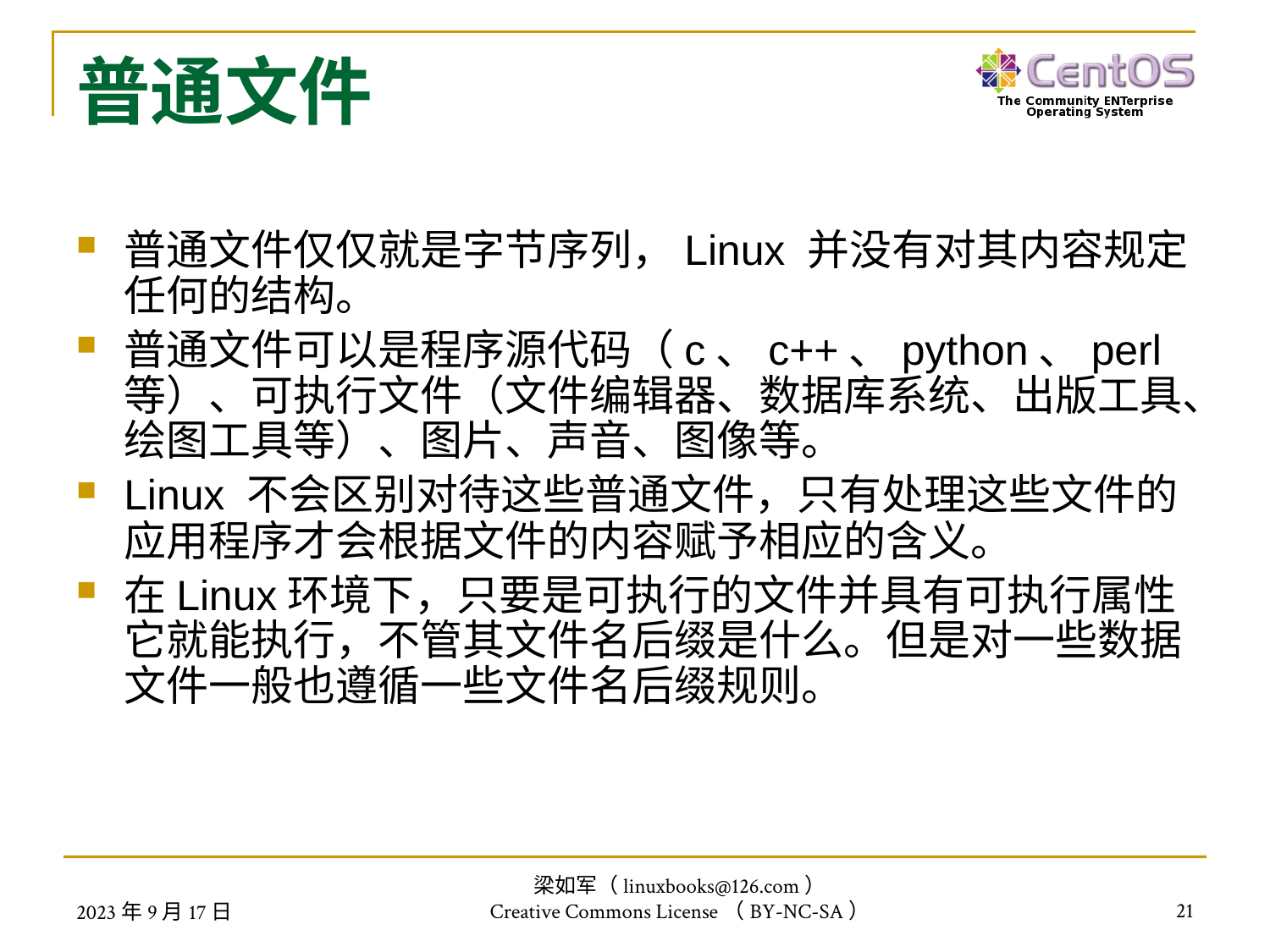

# 普通文件
普通文件仅仅就是字节序列，Linux 并没有对其内容规定任何的结构。
普通文件可以是程序源代码（c、c++、python、perl等）、可执行文件（文件编辑器、数据库系统、出版工具、绘图工具等）、图片、声音、图像等。
Linux 不会区别对待这些普通文件，只有处理这些文件的应用程序才会根据文件的内容赋予相应的含义。
在Linux环境下，只要是可执行的文件并具有可执行属性它就能执行，不管其文件名后缀是什么。但是对一些数据文件一般也遵循一些文件名后缀规则。
梁如军（linuxbooks@126.com）
Creative Commons License（BY-NC-SA）
2023年9月17日
21